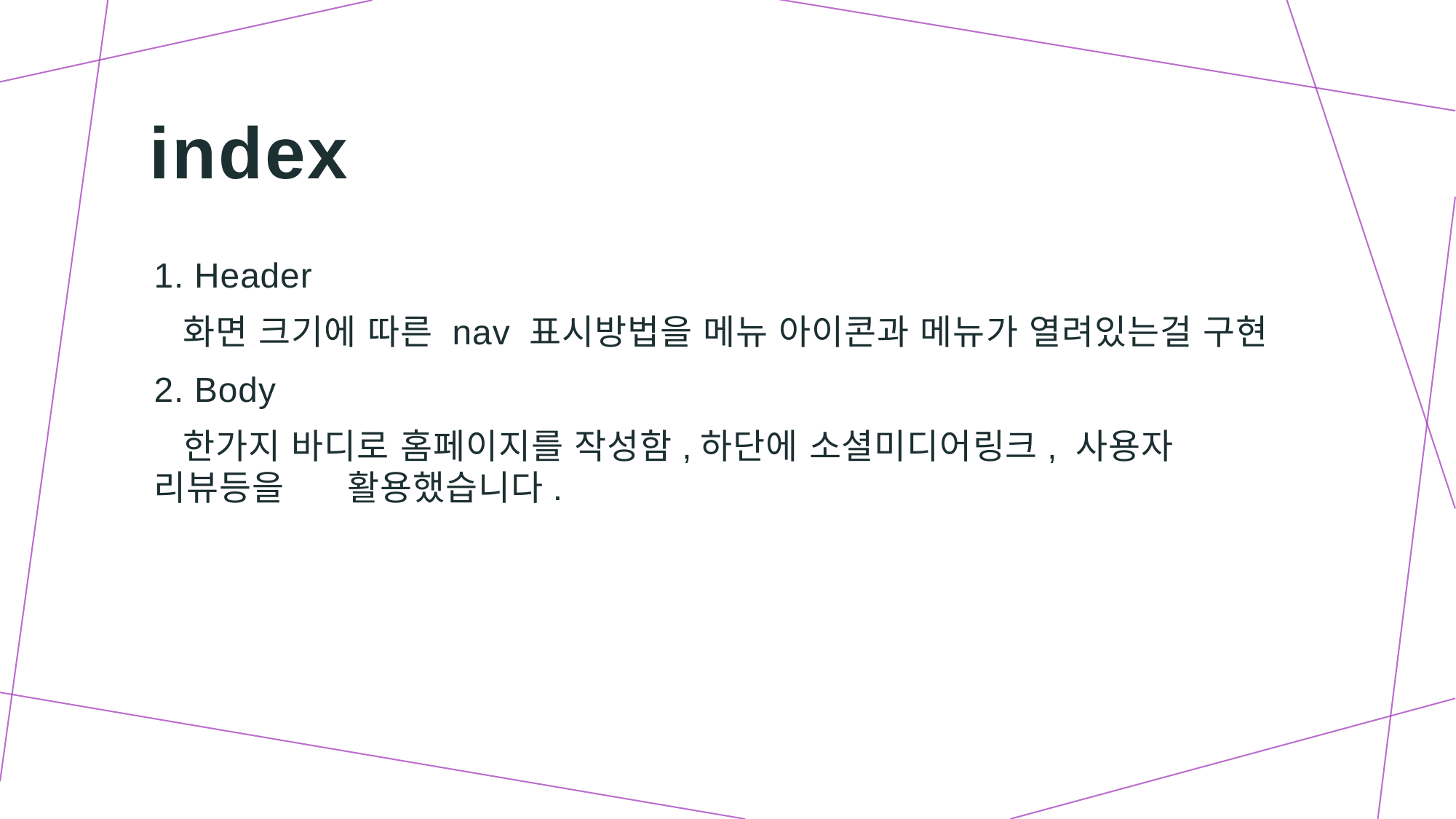

# index
1. Header
  화면 크기에 따른 nav 표시방법을 메뉴 아이콘과 메뉴가 열려있는걸 구현
2. Body
  한가지 바디로 홈페이지를 작성함,하단에 소셜미디어링크, 사용자 리뷰등을      활용했습니다.